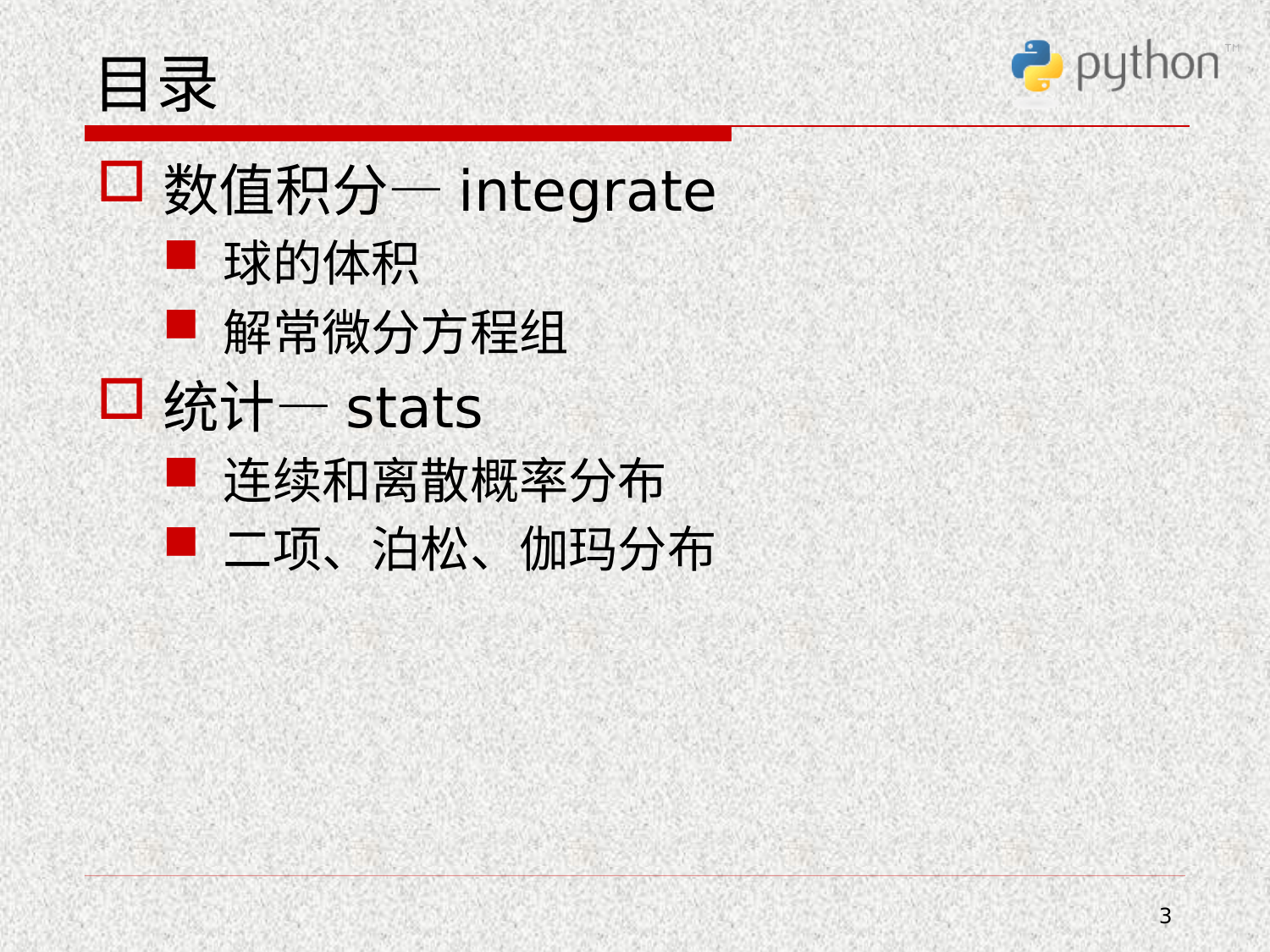

# 目录
数值积分—integrate
球的体积
解常微分方程组
统计—stats
连续和离散概率分布
二项、泊松、伽玛分布
3